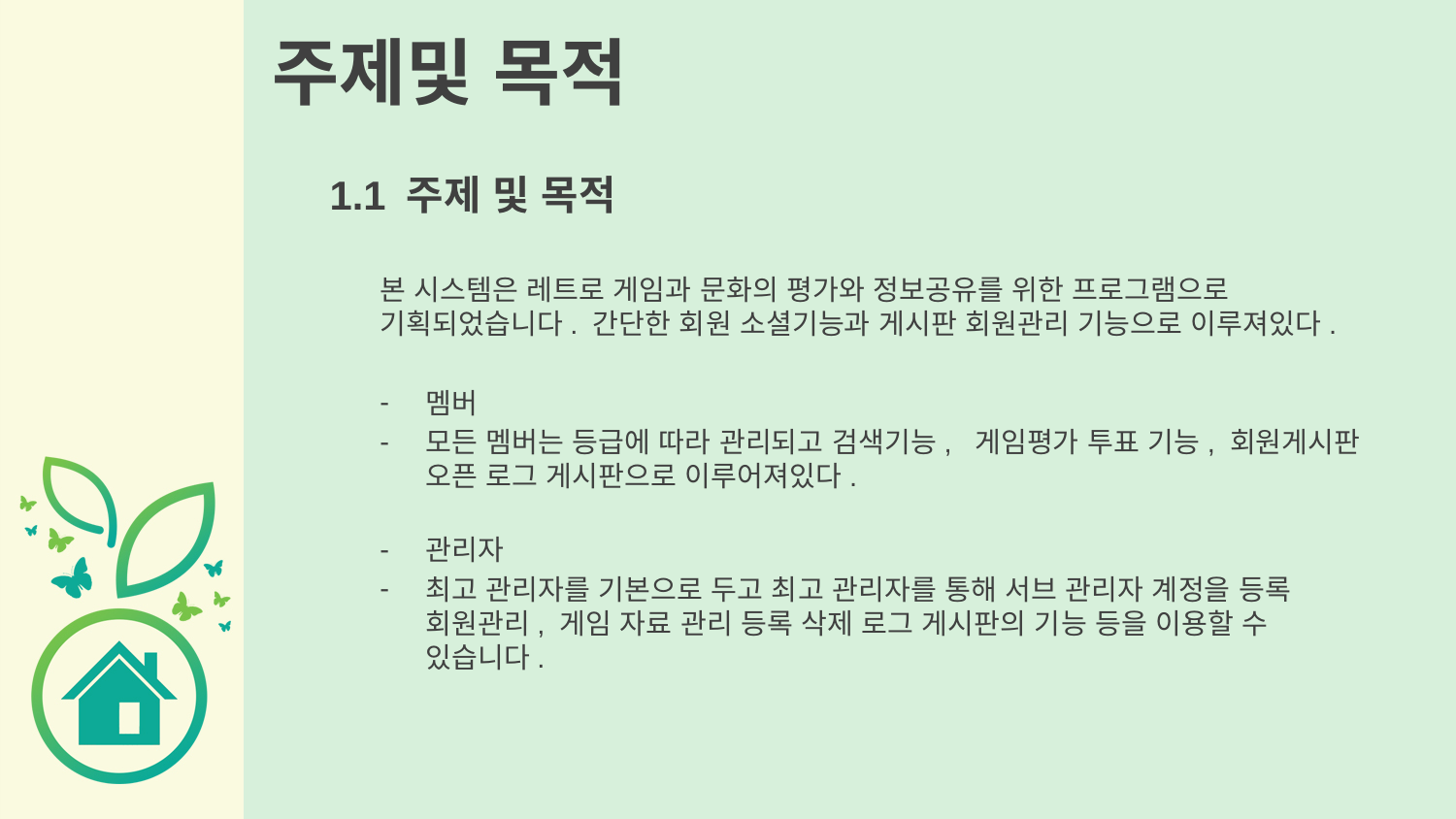

# 주제및 목적
1.1 주제 및 목적
본 시스템은 레트로 게임과 문화의 평가와 정보공유를 위한 프로그램으로 기획되었습니다. 간단한 회원 소셜기능과 게시판 회원관리 기능으로 이루져있다.

멤버
모든 멤버는 등급에 따라 관리되고 검색기능,  게임평가 투표 기능, 회원게시판
오픈 로그 게시판으로 이루어져있다.
관리자
최고 관리자를 기본으로 두고 최고 관리자를 통해 서브 관리자 계정을 등록
회원관리, 게임 자료 관리 등록 삭제 로그 게시판의 기능 등을 이용할 수
있습니다.